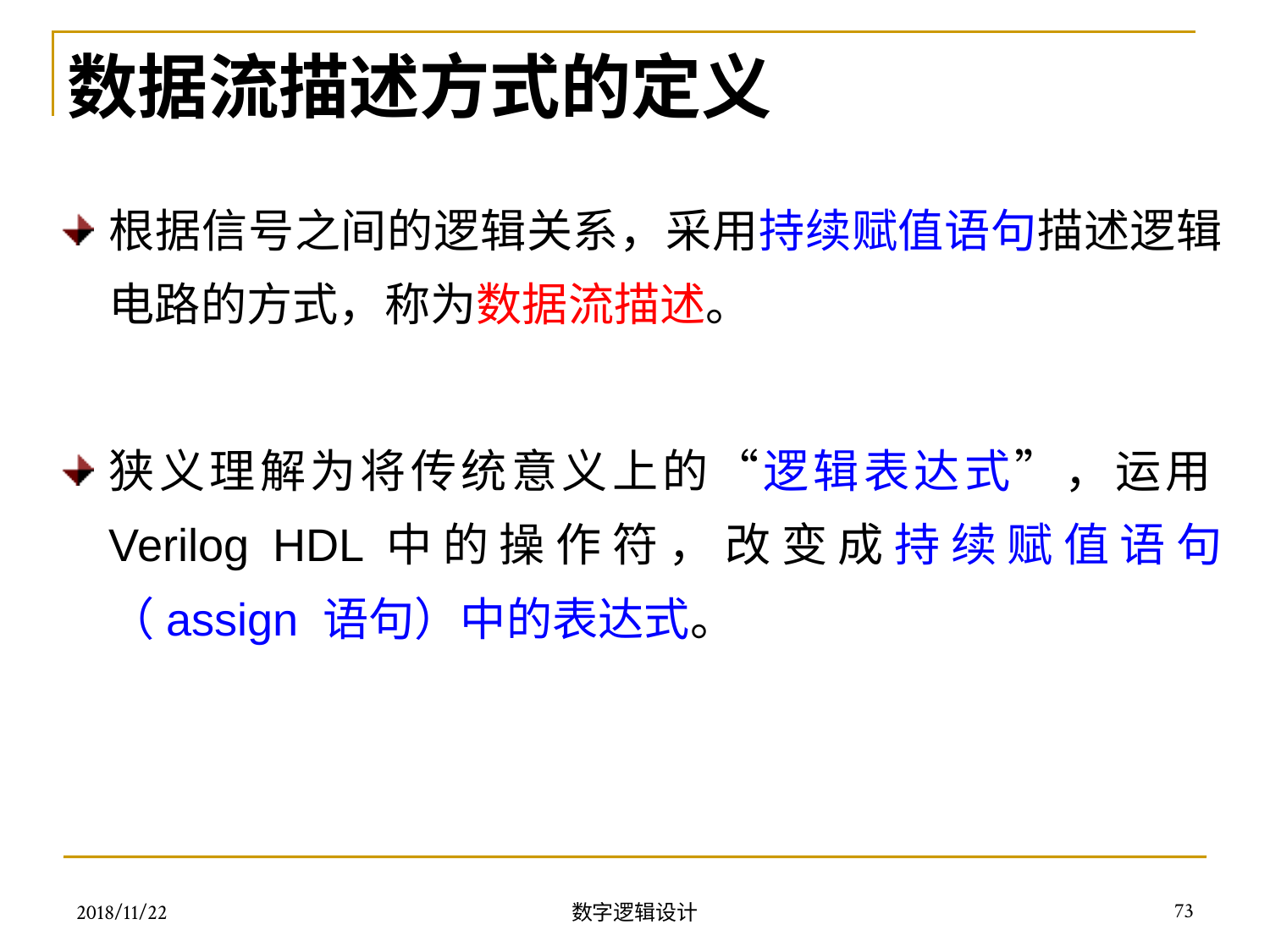

数据流描述方式的定义
根据信号之间的逻辑关系，采用持续赋值语句描述逻辑电路的方式，称为数据流描述。

狭义理解为将传统意义上的“逻辑表达式”，运用Verilog HDL中的操作符，改变成持续赋值语句（assign 语句）中的表达式。
2018/11/22
73
数字逻辑设计